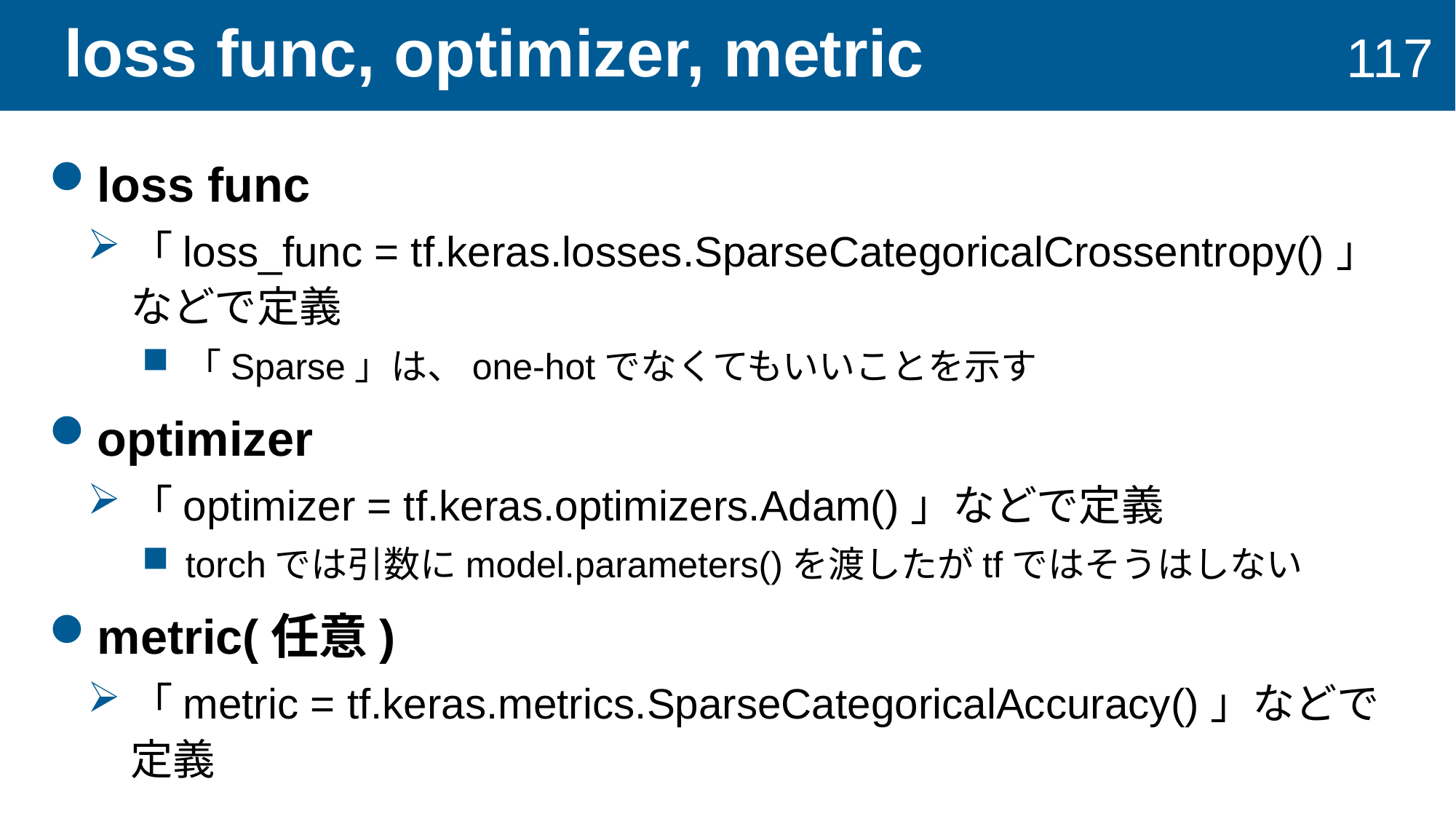

# loss func, optimizer, metric
117
loss func
「loss_func = tf.keras.losses.SparseCategoricalCrossentropy()」などで定義
「Sparse」は、one-hotでなくてもいいことを示す
optimizer
「optimizer = tf.keras.optimizers.Adam()」などで定義
torchでは引数にmodel.parameters()を渡したがtfではそうはしない
metric(任意)
「metric = tf.keras.metrics.SparseCategoricalAccuracy()」などで定義